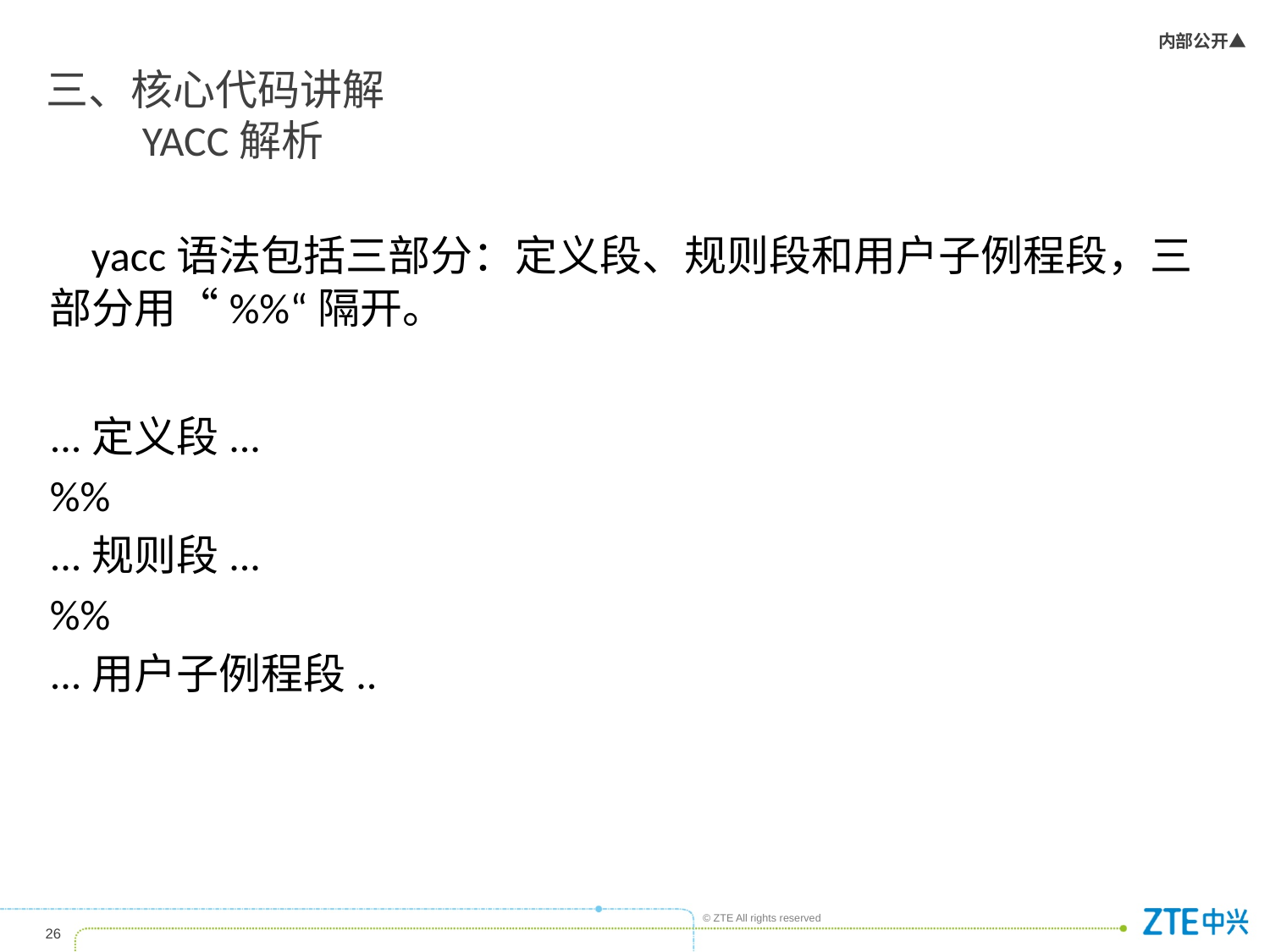

# 三、核心代码讲解 YACC解析
    yacc语法包括三部分：定义段、规则段和用户子例程段，三部分用“%%“隔开。

...定义段...
%%
...规则段...
%%
...用户子例程段..